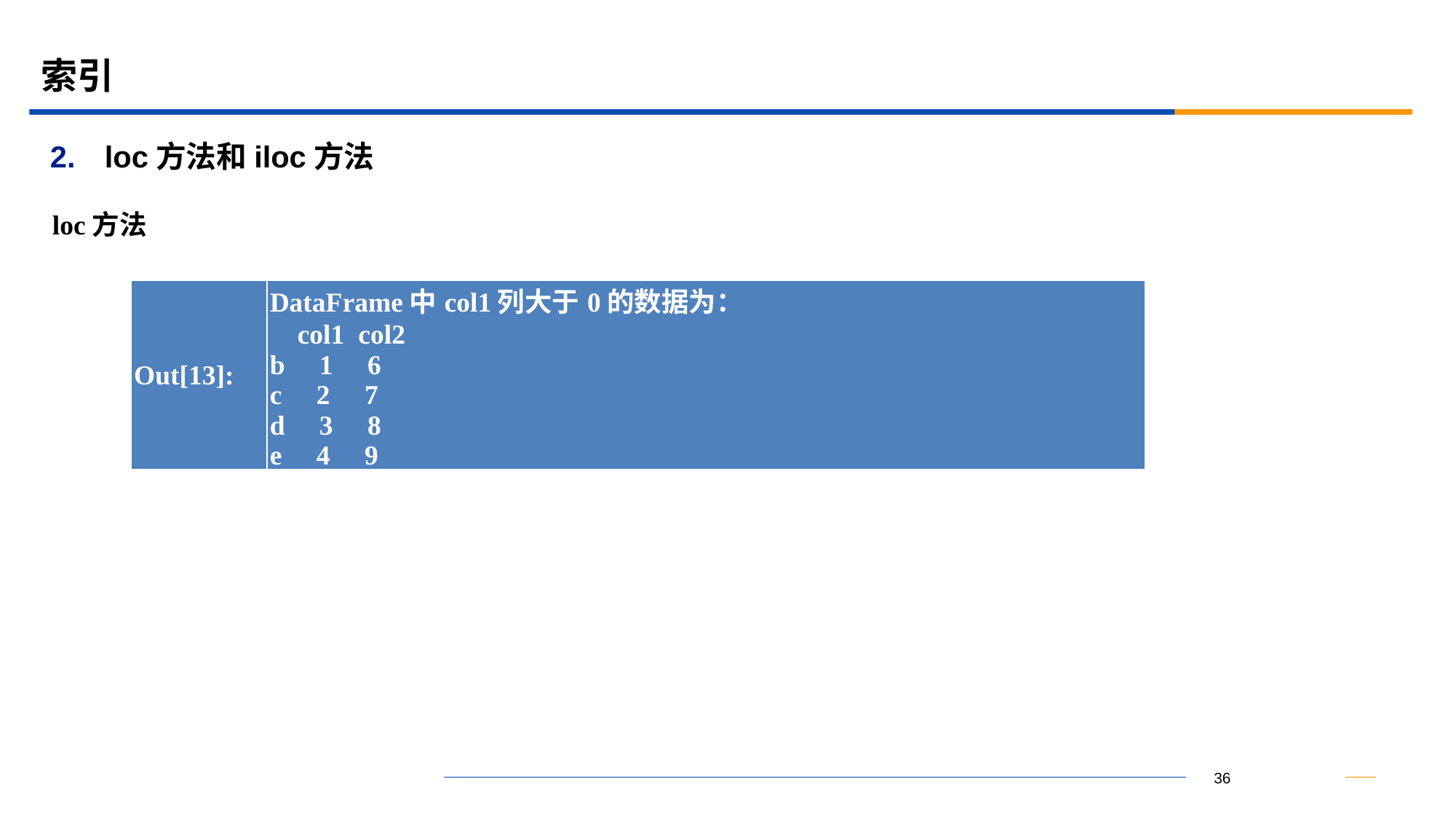

# 索引
loc方法和iloc方法
loc方法
| Out[13]: | DataFrame中col1列大于0的数据为： col1 col2 b 1 6 c 2 7 d 3 8 e 4 9 |
| --- | --- |